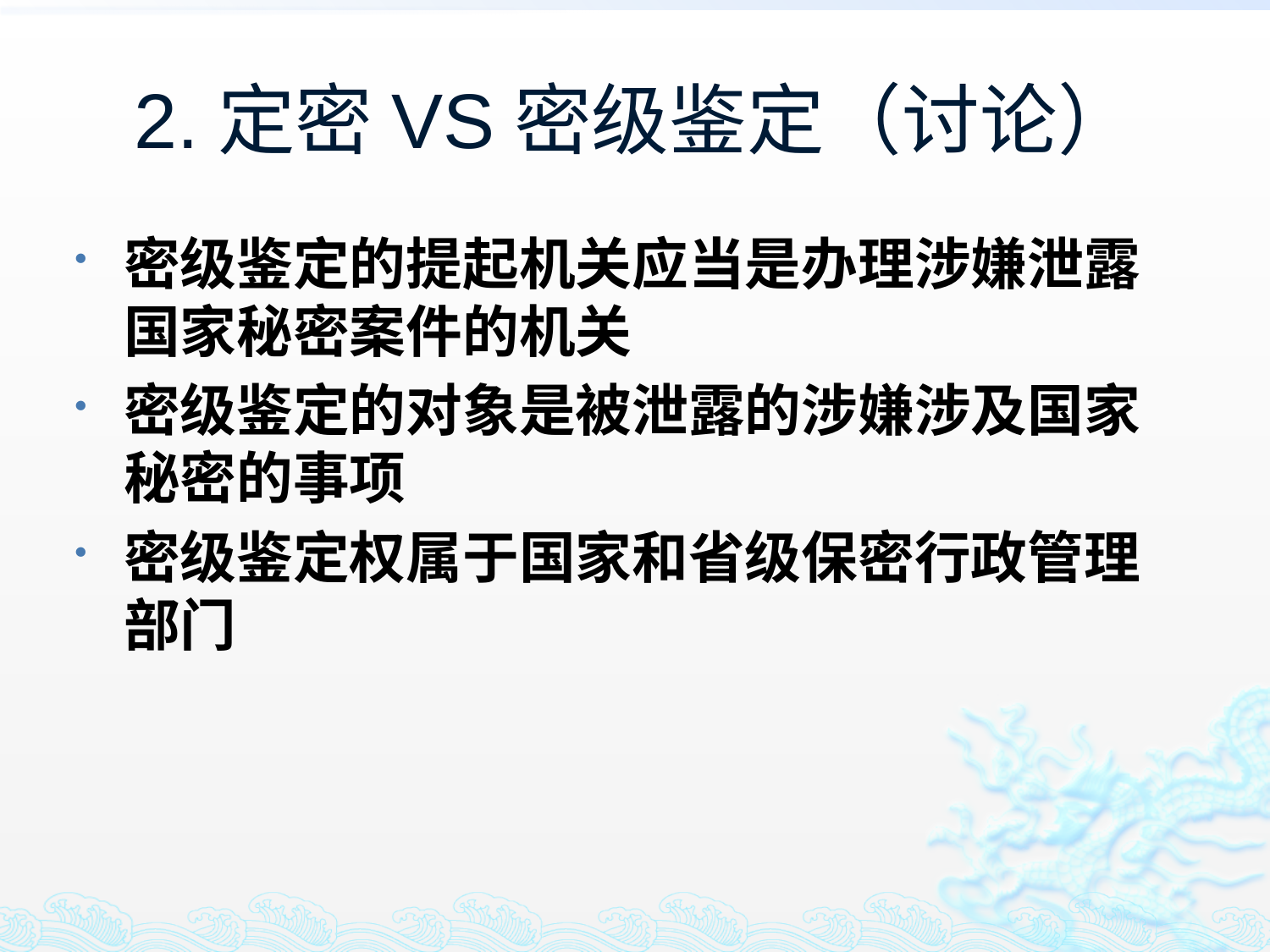

# 2.定密VS密级鉴定（讨论）
密级鉴定的提起机关应当是办理涉嫌泄露国家秘密案件的机关
密级鉴定的对象是被泄露的涉嫌涉及国家秘密的事项
密级鉴定权属于国家和省级保密行政管理部门